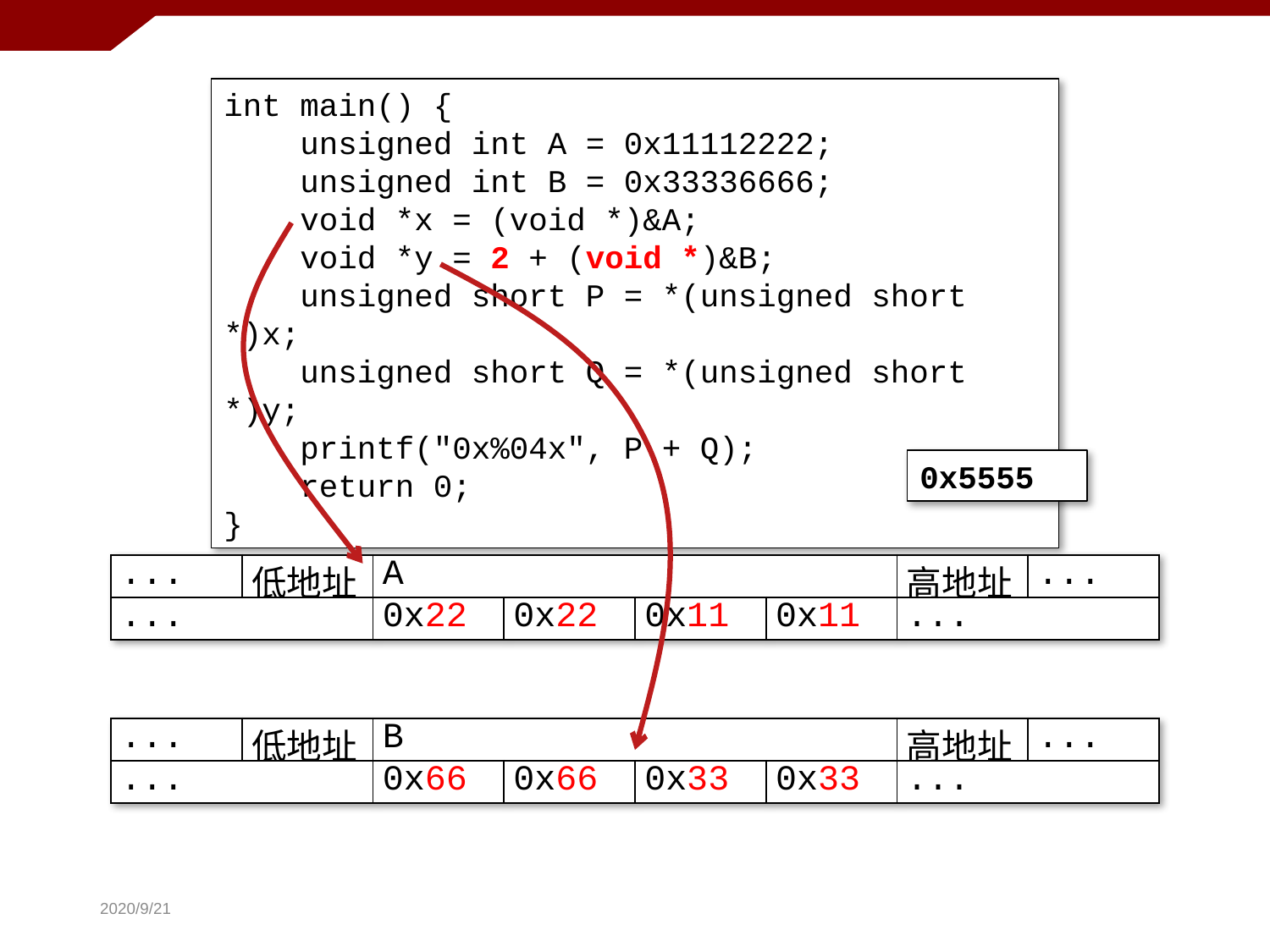

int main() {
    unsigned int A = 0x11112222;
    unsigned int B = 0x33336666;
    void *x = (void *)&A;
    void *y = 2 + (void *)&B;
    unsigned short P = *(unsigned short *)x;
    unsigned short Q = *(unsigned short *)y;
    printf("0x%04x", P + Q);
    return 0;
}

0x5555
| ... | 低地址 | A |  |  |  | 高地址 | ... |
| --- | --- | --- | --- | --- | --- | --- | --- |
| ... |  | 0x22 | 0x22 | 0x11 | 0x11 | ... |  |
| ... | 低地址 | B |  |  |  | 高地址 | ... |
| --- | --- | --- | --- | --- | --- | --- | --- |
| ... |  | 0x66 | 0x66 | 0x33 | 0x33 | ... |  |
2020/9/21